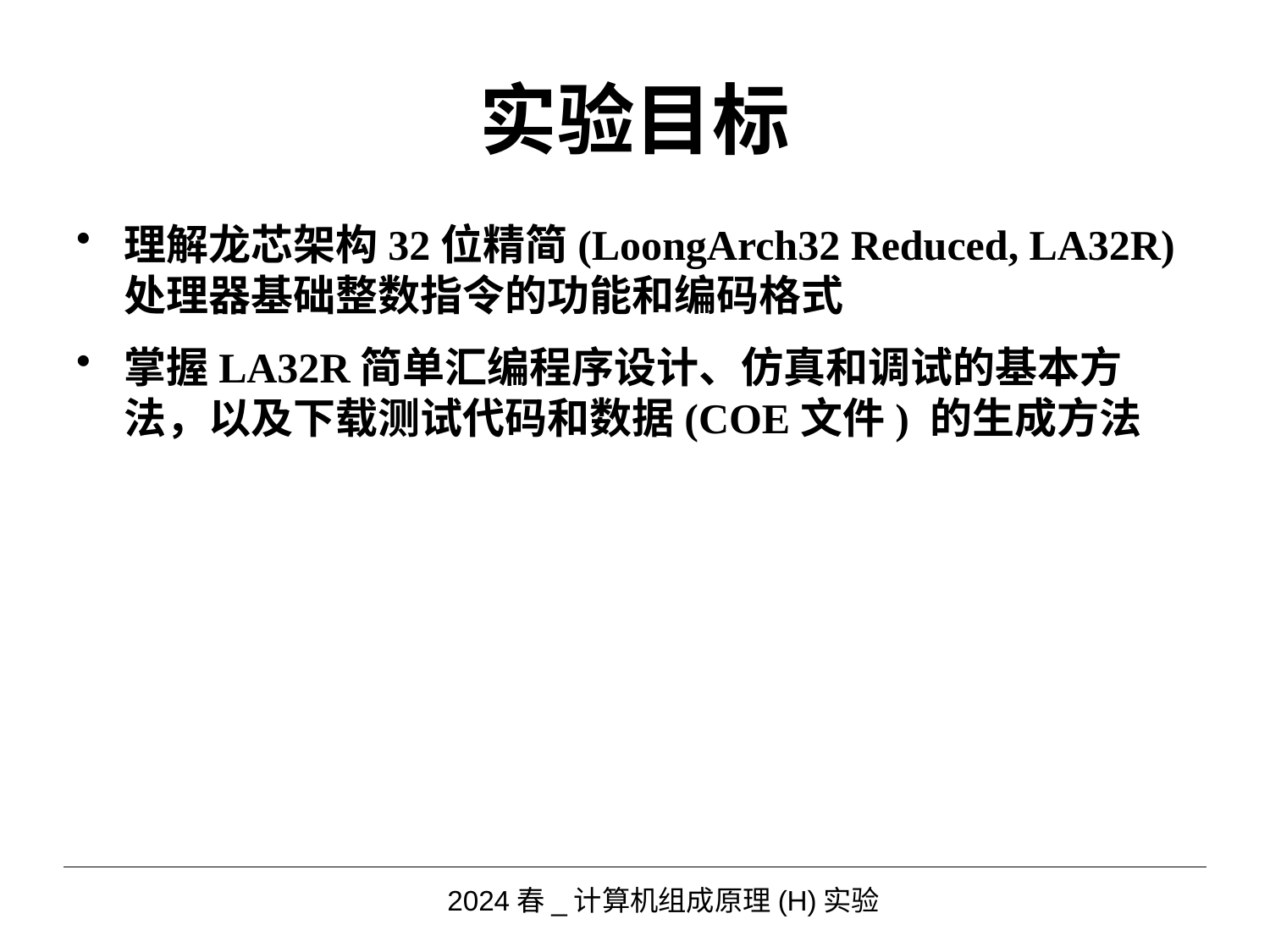

# 实验目标
理解龙芯架构32位精简(LoongArch32 Reduced, LA32R) 处理器基础整数指令的功能和编码格式
掌握LA32R简单汇编程序设计、仿真和调试的基本方法，以及下载测试代码和数据(COE文件) 的生成方法

2024春_计算机组成原理(H)实验
2